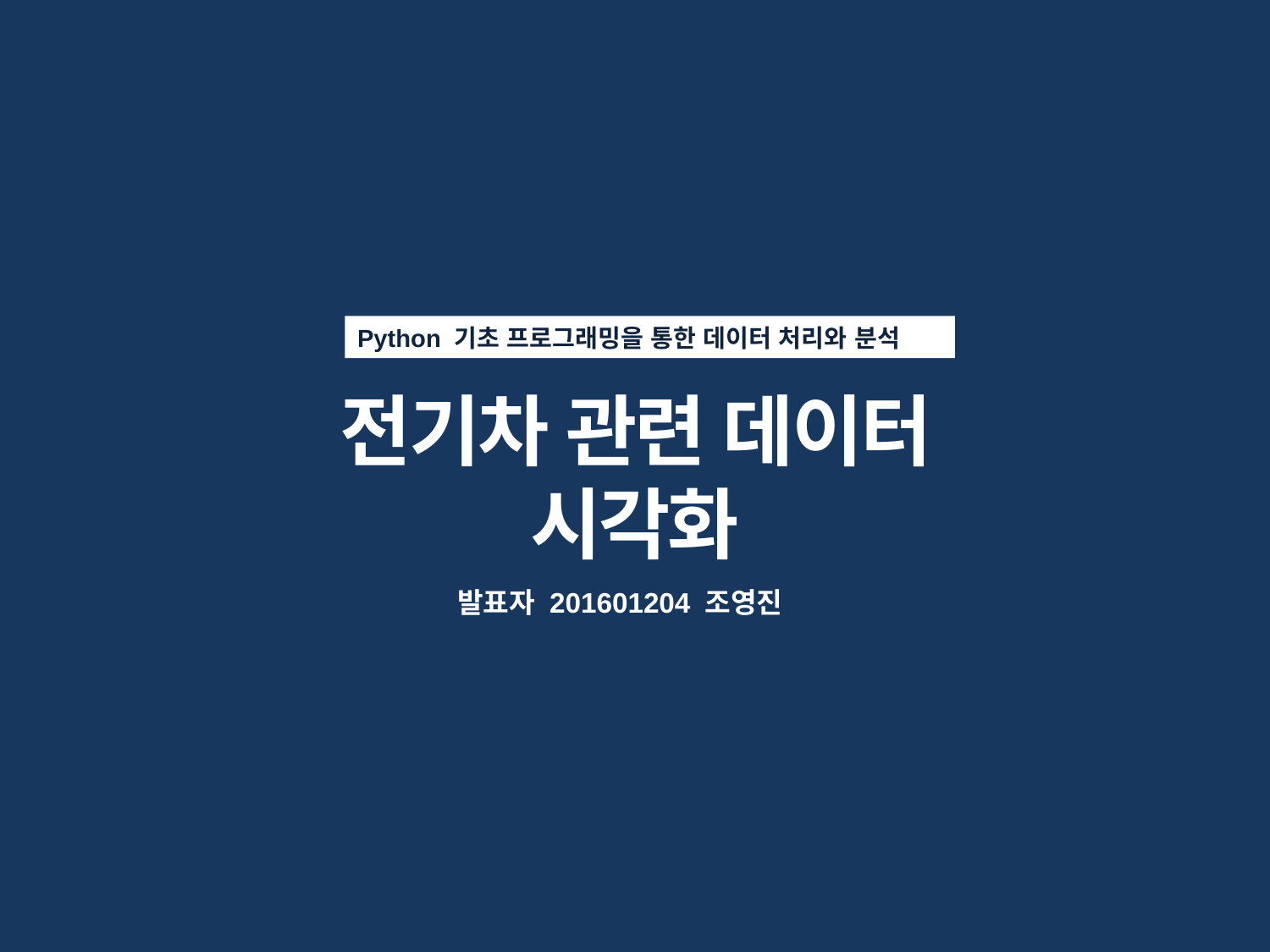

Python 기초 프로그래밍을 통한 데이터 처리와 분석
전기차 관련 데이터 시각화
발표자 201601204 조영진